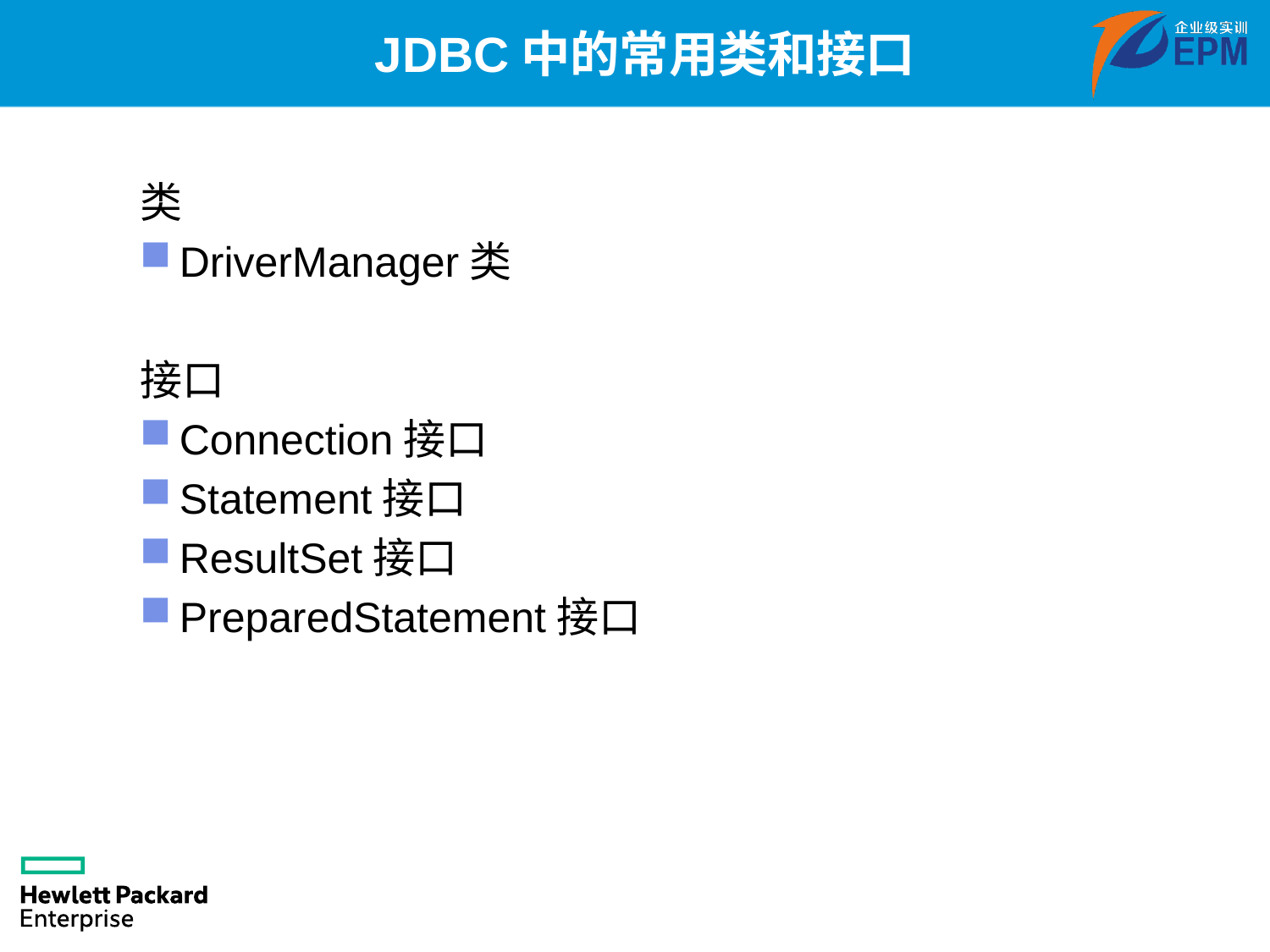

# JDBC中的常用类和接口
类
DriverManager类

接口
Connection接口
Statement接口
ResultSet接口
PreparedStatement接口